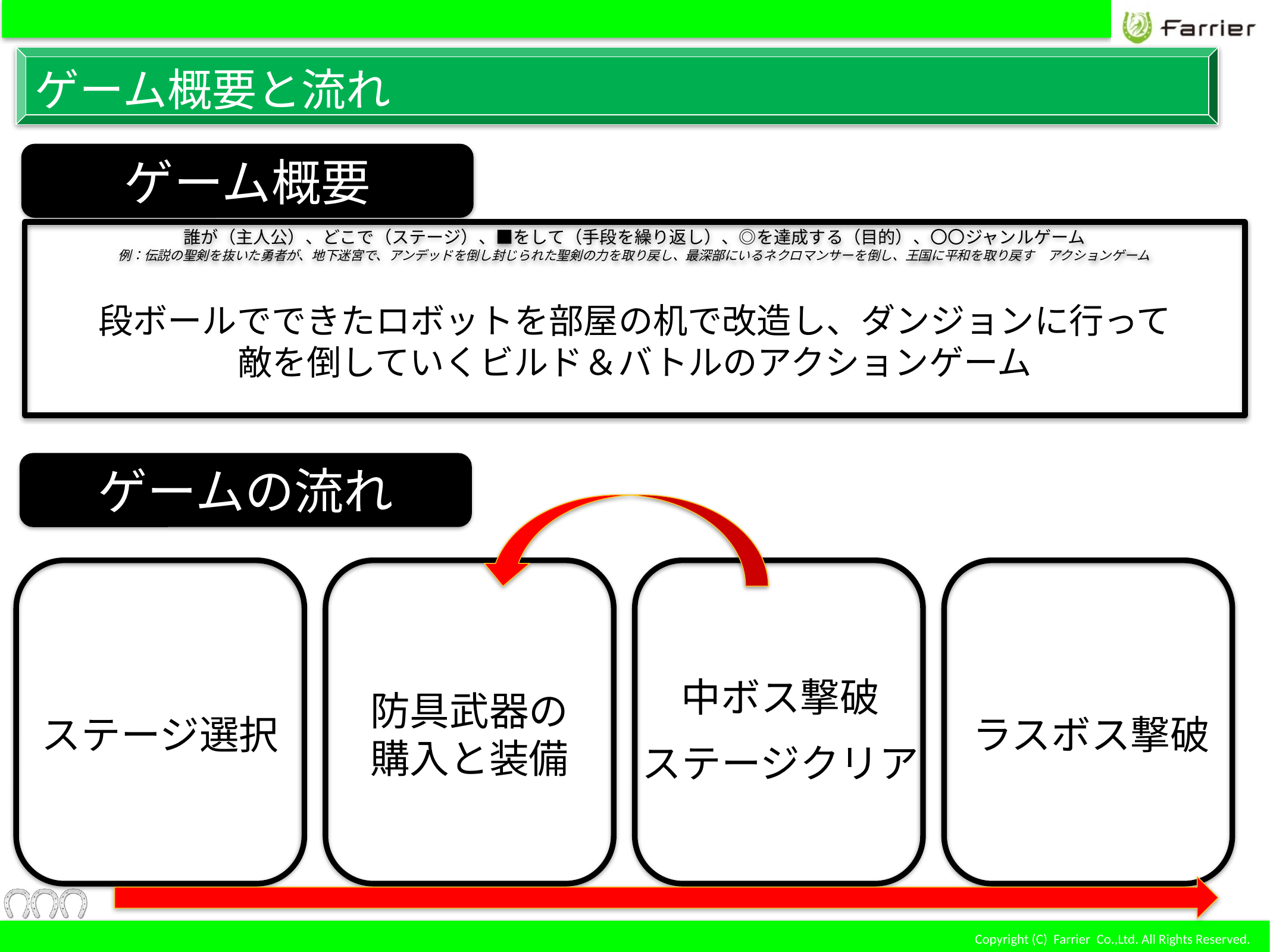

ゲーム概要と流れ
ゲーム概要
誰が（主人公）、どこで（ステージ）、■をして（手段を繰り返し）、◎を達成する（目的）、〇〇ジャンルゲーム
例：伝説の聖剣を抜いた勇者が、地下迷宮で、アンデッドを倒し封じられた聖剣の力を取り戻し、最深部にいるネクロマンサーを倒し、王国に平和を取り戻す　アクションゲーム
段ボールでできたロボットを部屋の机で改造し、ダンジョンに行って
敵を倒していくビルド＆バトルのアクションゲーム
ゲームの流れ

中ボス撃破
防具武器の
購入と装備
ステージ選択
ラスボス撃破
ステージクリア